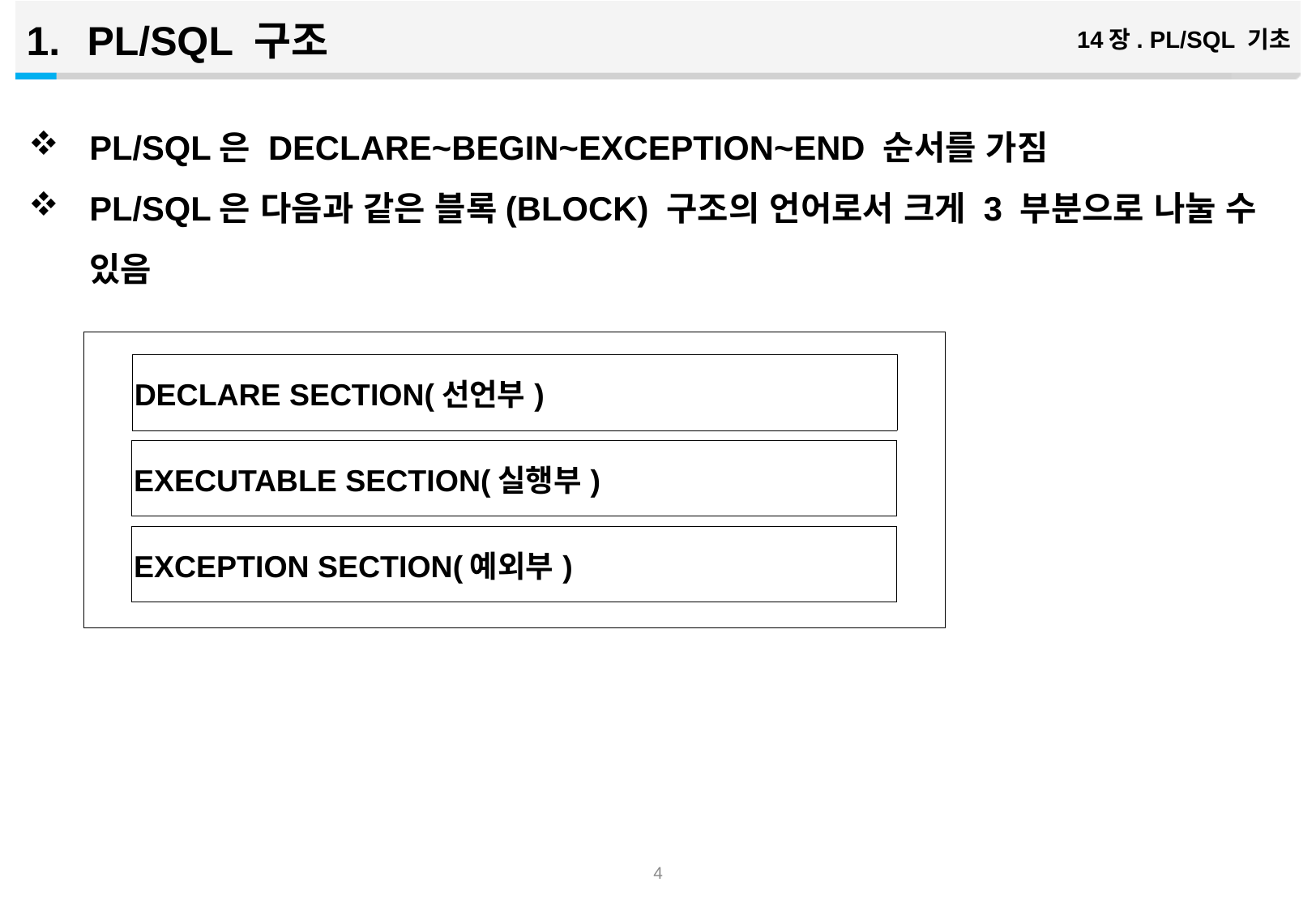

PL/SQL 구조
14장. PL/SQL 기초
PL/SQL은 DECLARE~BEGIN~EXCEPTION~END 순서를 가짐
PL/SQL은 다음과 같은 블록(BLOCK) 구조의 언어로서 크게 3 부분으로 나눌 수 있음
|  |
| --- |
| DECLARE SECTION(선언부) |
| --- |
| EXECUTABLE SECTION(실행부) |
| --- |
| EXCEPTION SECTION(예외부) |
| --- |
4